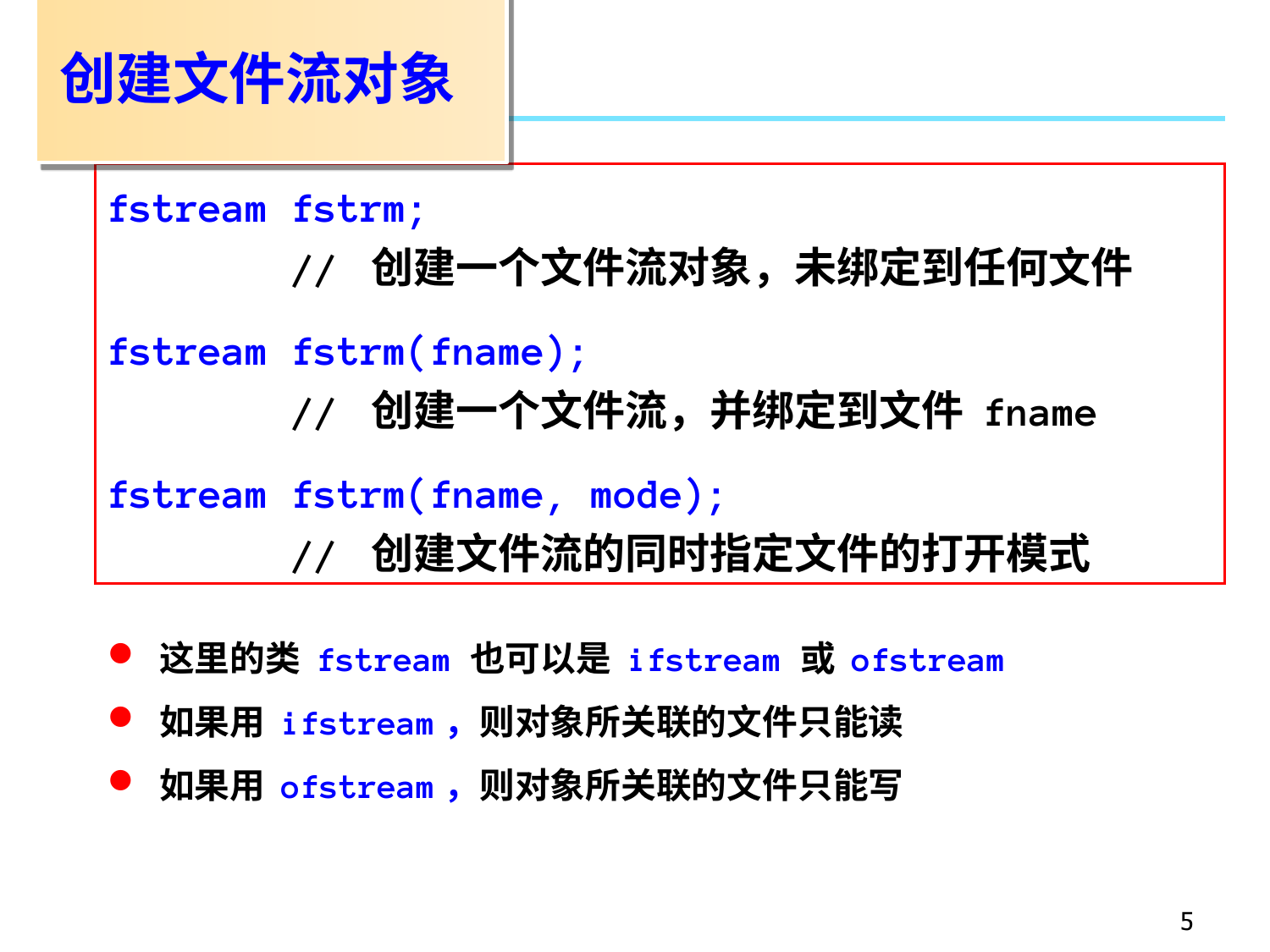

# 创建文件流对象
fstream fstrm;
        // 创建一个文件流对象，未绑定到任何文件
fstream fstrm(fname);
        // 创建一个文件流，并绑定到文件 fname
fstream fstrm(fname, mode);
        // 创建文件流的同时指定文件的打开模式
 这里的类 fstream 也可以是 ifstream 或 ofstream
 如果用 ifstream，则对象所关联的文件只能读
 如果用 ofstream，则对象所关联的文件只能写
5